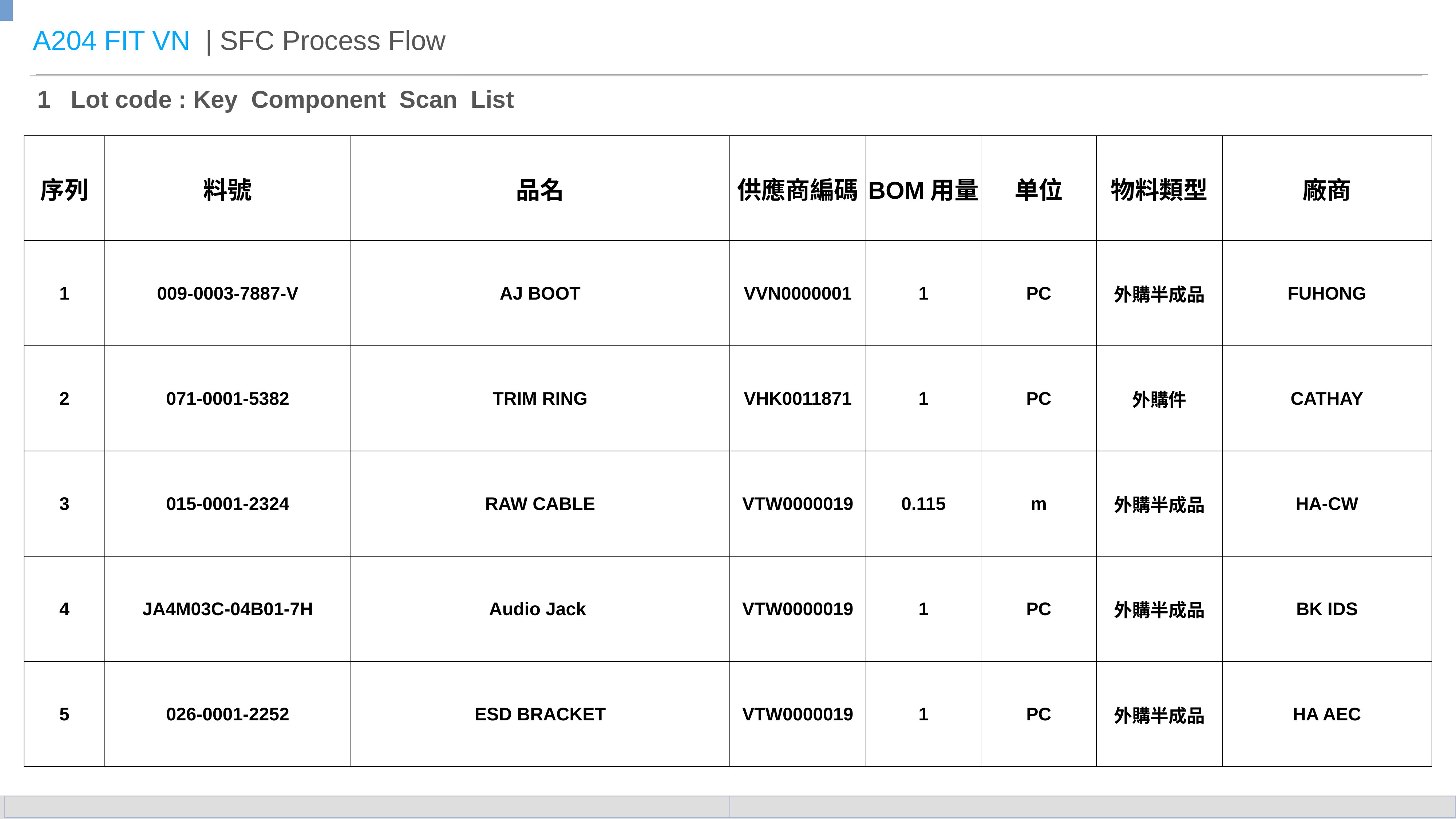

A204 FIT VN  | SFC Process Flow

1   Lot code : Key  Component  Scan  List

| 序列 | 料號 | 品名 | 供應商編碼 | BOM用量 | 单位 | 物料類型 | 廠商 |
| --- | --- | --- | --- | --- | --- | --- | --- |
| 1 | 009-0003-7887-V | AJ BOOT | VVN0000001 | 1 | PC | 外購半成品 | FUHONG |
| 2 | 071-0001-5382 | TRIM RING | VHK0011871 | 1 | PC | 外購件 | CATHAY |
| 3 | 015-0001-2324 | RAW CABLE | VTW0000019 | 0.115 | m | 外購半成品 | HA-CW |
| 4 | JA4M03C-04B01-7H | Audio Jack | VTW0000019 | 1 | PC | 外購半成品 | BK IDS |
| 5 | 026-0001-2252 | ESD BRACKET | VTW0000019 | 1 | PC | 外購半成品 | HA AEC |